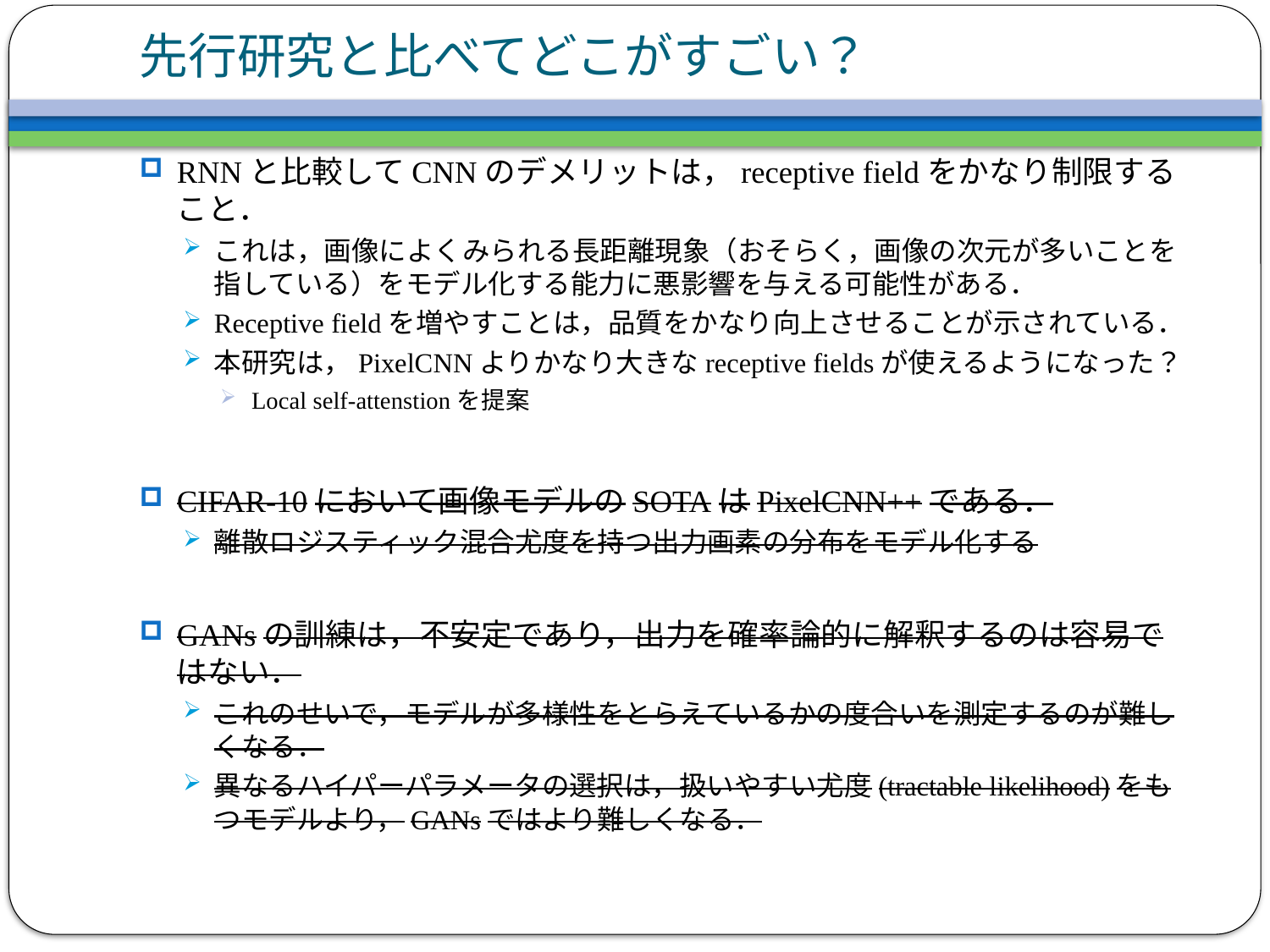

# 先行研究と比べてどこがすごい？
RNNと比較してCNNのデメリットは，receptive fieldをかなり制限すること．
これは，画像によくみられる長距離現象（おそらく，画像の次元が多いことを指している）をモデル化する能力に悪影響を与える可能性がある．
Receptive fieldを増やすことは，品質をかなり向上させることが示されている．
本研究は，PixelCNNよりかなり大きなreceptive fieldsが使えるようになった？
Local self-attenstionを提案

CIFAR-10において画像モデルのSOTAはPixelCNN++である．
離散ロジスティック混合尤度を持つ出力画素の分布をモデル化する

GANsの訓練は，不安定であり，出力を確率論的に解釈するのは容易ではない．
これのせいで，モデルが多様性をとらえているかの度合いを測定するのが難しくなる．
異なるハイパーパラメータの選択は，扱いやすい尤度(tractable likelihood)をもつモデルより，GANsではより難しくなる．